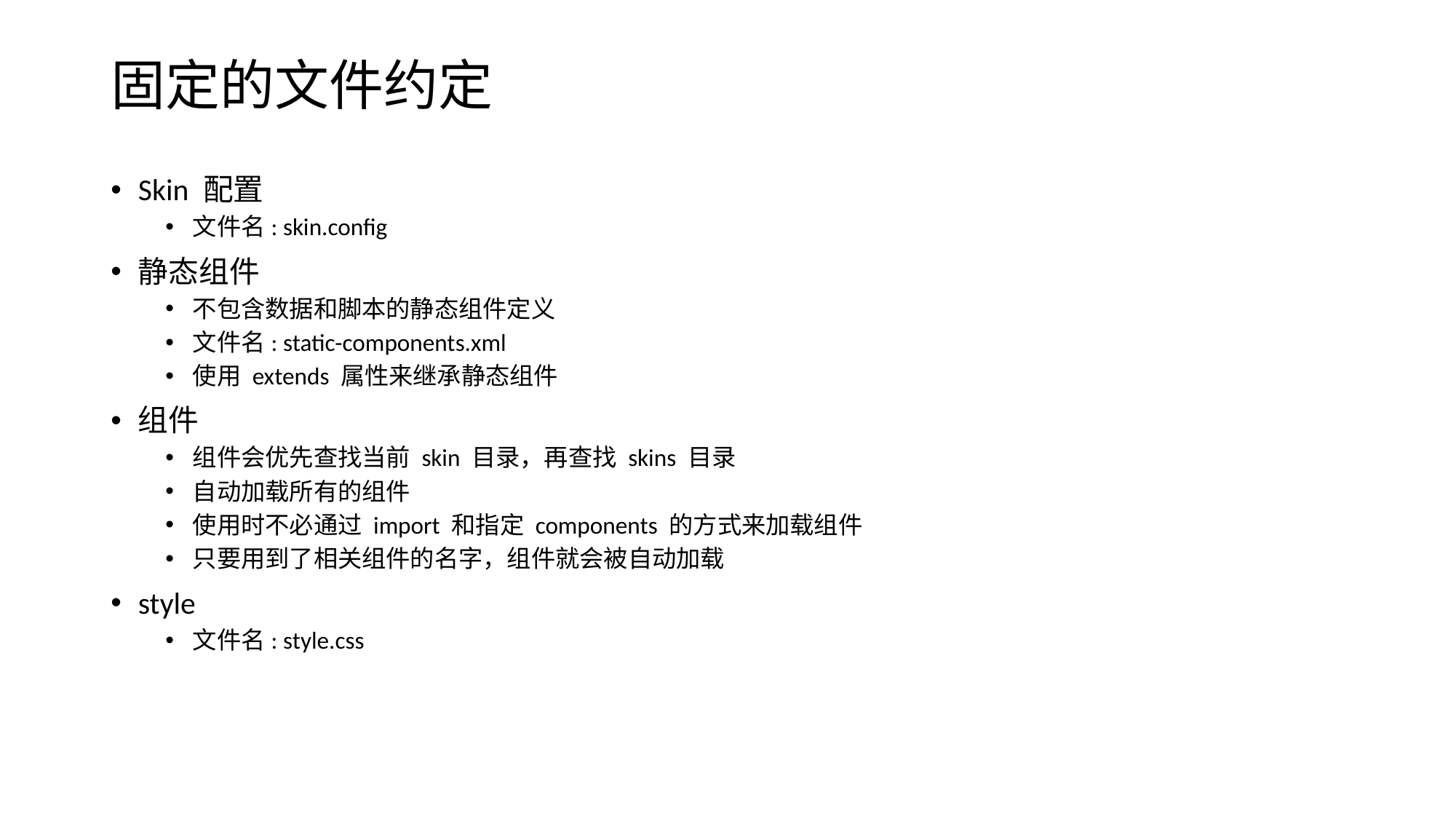

# 固定的文件约定
Skin 配置
文件名: skin.config
静态组件
不包含数据和脚本的静态组件定义
文件名: static-components.xml
使用 extends 属性来继承静态组件
组件
组件会优先查找当前 skin 目录，再查找 skins 目录
自动加载所有的组件
使用时不必通过 import 和指定 components 的方式来加载组件
只要用到了相关组件的名字，组件就会被自动加载
style
文件名: style.css